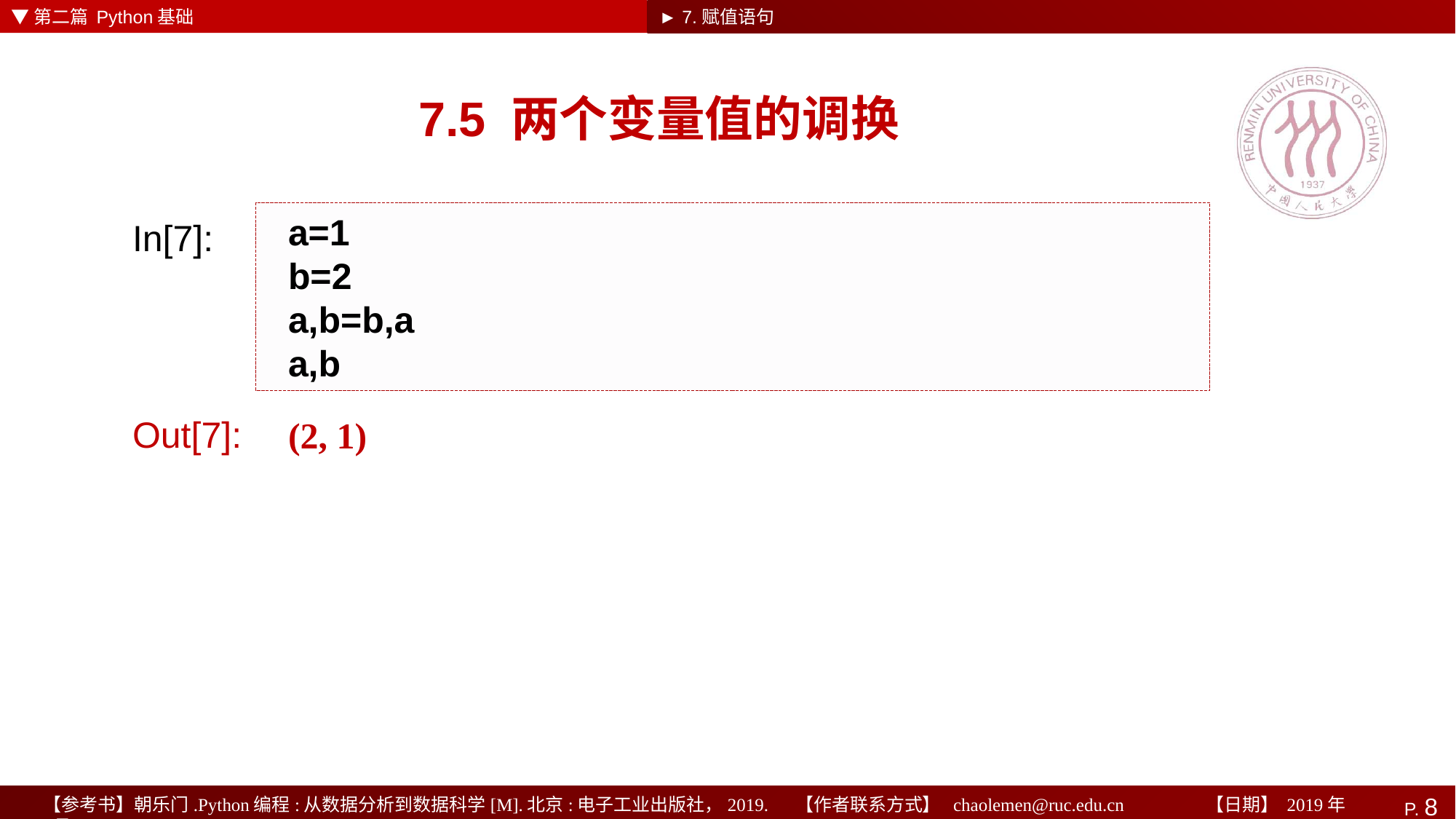

▼第二篇 Python基础
► 7.赋值语句
# 7.5 两个变量值的调换
a=1
b=2
a,b=b,a
a,b
In[7]:
(2, 1)
Out[7]: